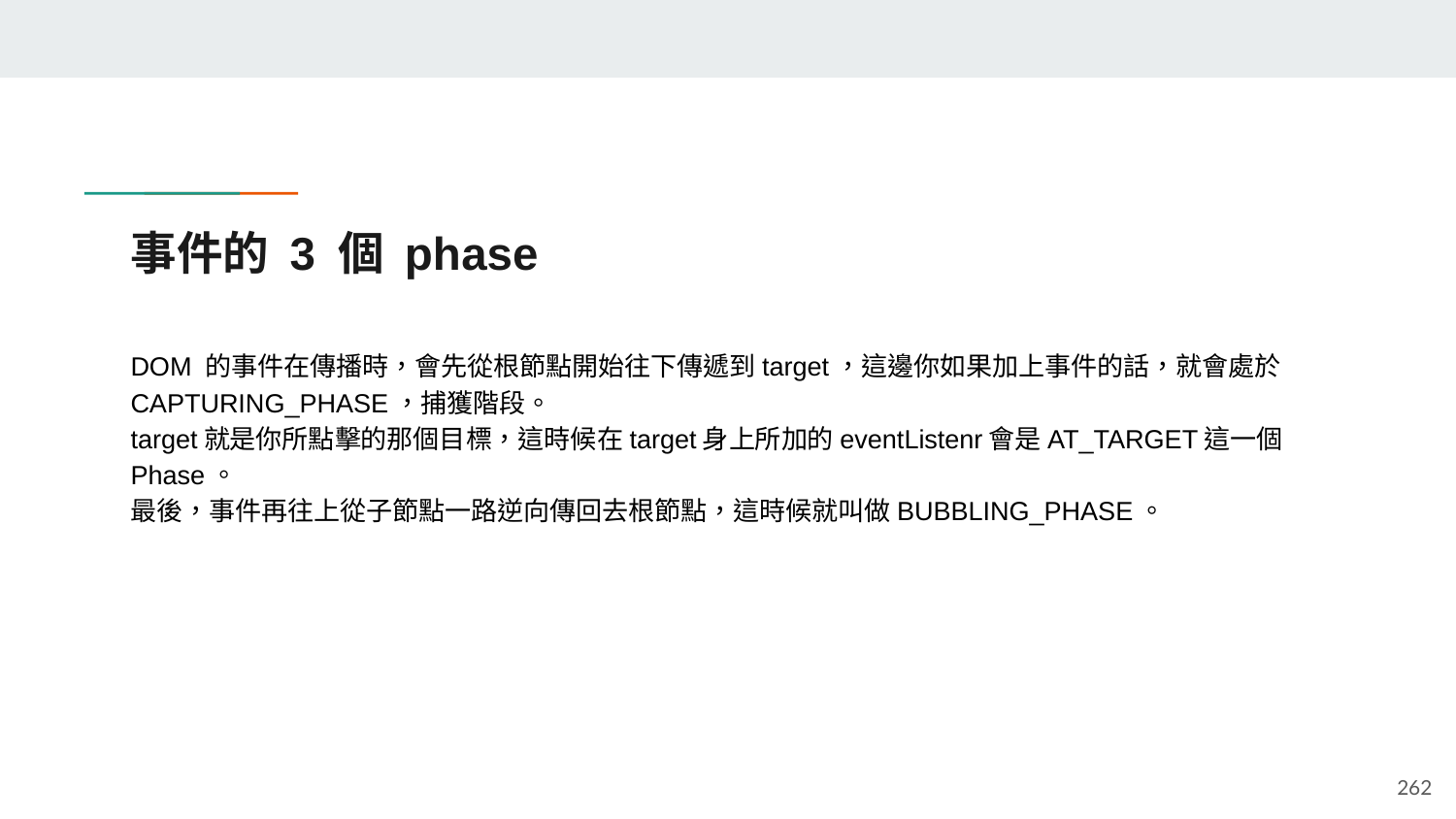

# 事件的 3 個 phase

DOM 的事件在傳播時，會先從根節點開始往下傳遞到target，這邊你如果加上事件的話，就會處於CAPTURING_PHASE，捕獲階段。
target就是你所點擊的那個目標，這時候在target身上所加的eventListenr會是AT_TARGET這一個 Phase。
最後，事件再往上從子節點一路逆向傳回去根節點，這時候就叫做BUBBLING_PHASE。

262